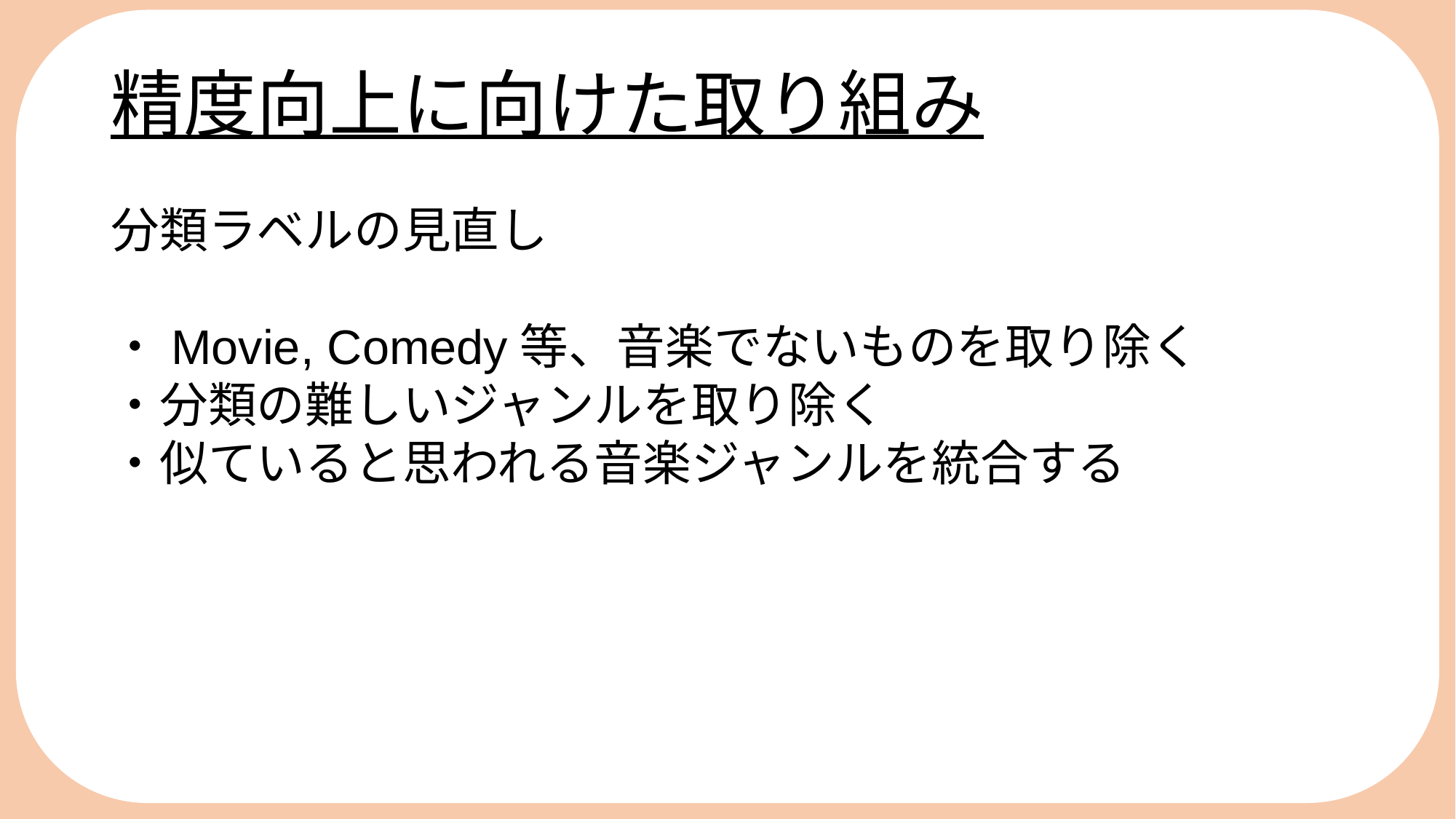

とｋ三日目
精度向上に向けた取り組み

分類ラベルの見直し

・Movie, Comedy等、音楽でないものを取り除く
・分類の難しいジャンルを取り除く
・似ていると思われる音楽ジャンルを統合する